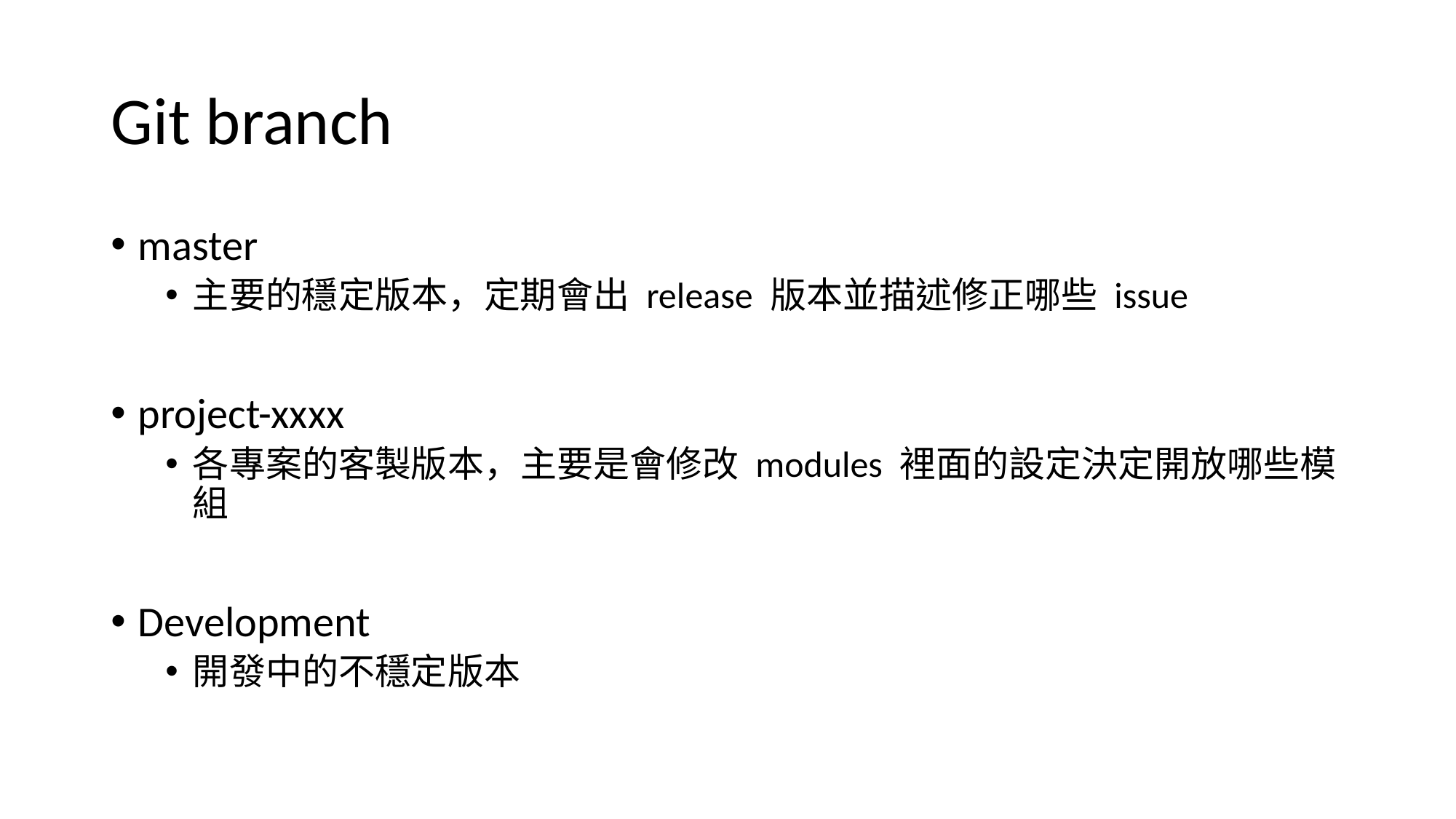

# Git branch
master
主要的穩定版本，定期會出 release 版本並描述修正哪些 issue

project-xxxx
各專案的客製版本，主要是會修改 modules 裡面的設定決定開放哪些模組

Development
開發中的不穩定版本